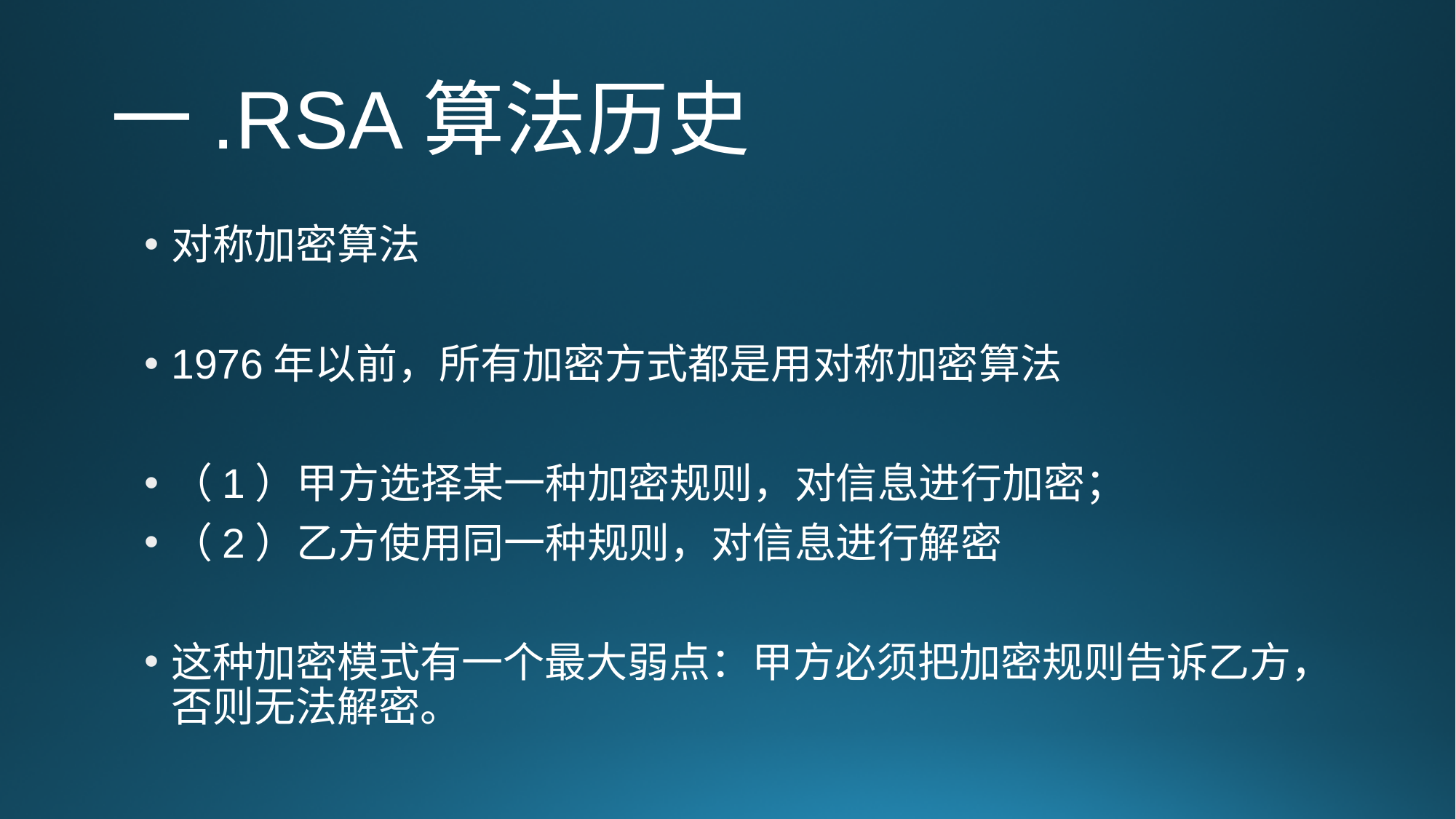

# 一.RSA算法历史
对称加密算法

1976年以前，所有加密方式都是用对称加密算法

（1）甲方选择某一种加密规则，对信息进行加密；
（2）乙方使用同一种规则，对信息进行解密

这种加密模式有一个最大弱点：甲方必须把加密规则告诉乙方，否则无法解密。